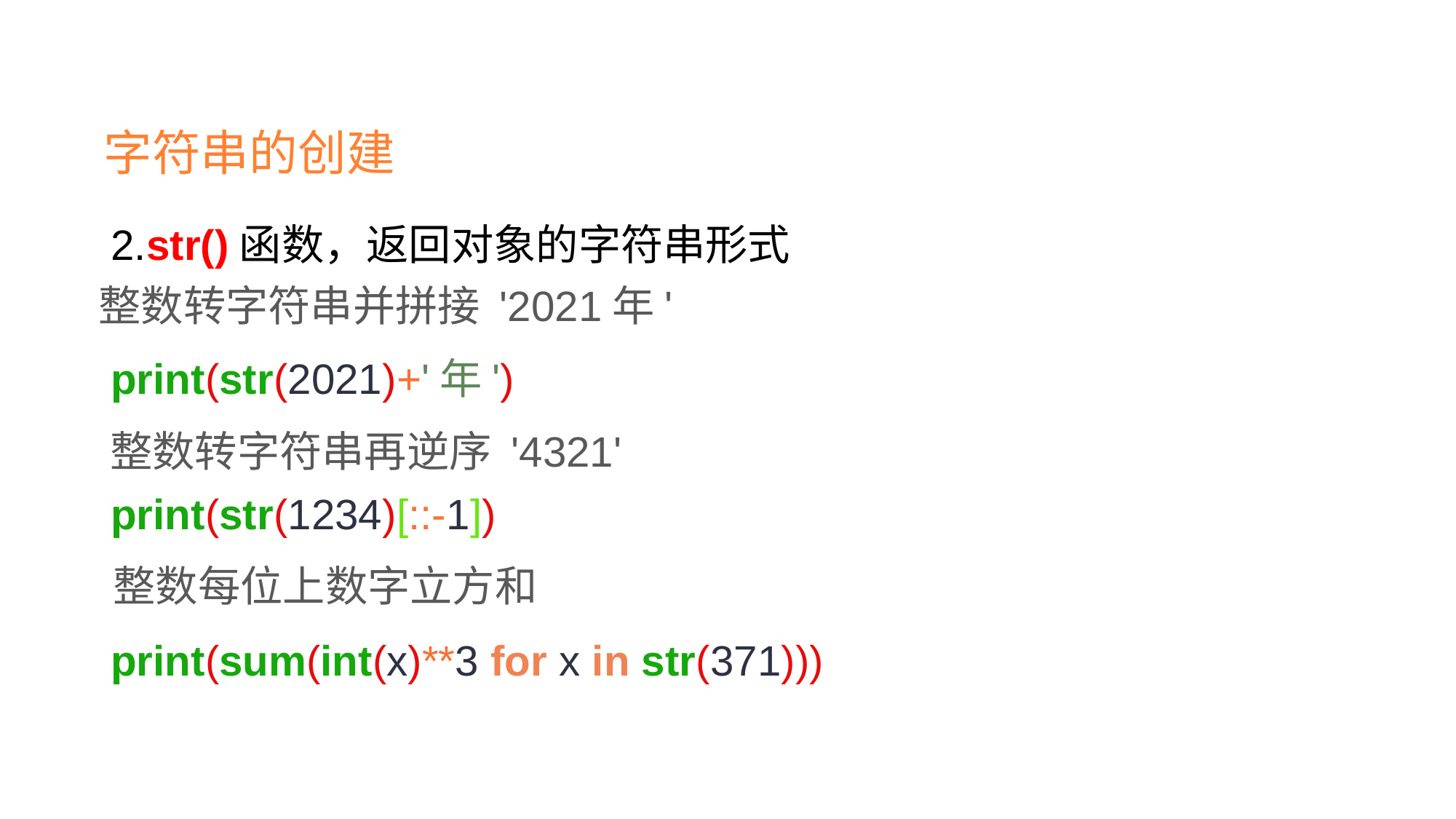

字符串的创建
2.str()函数，返回对象的字符串形式
整数转字符串并拼接 '2021年'
print(str(2021)+'年')
整数转字符串再逆序 '4321'
print(str(1234)[::-1])
整数每位上数字立方和
print(sum(int(x)**3 for x in str(371)))